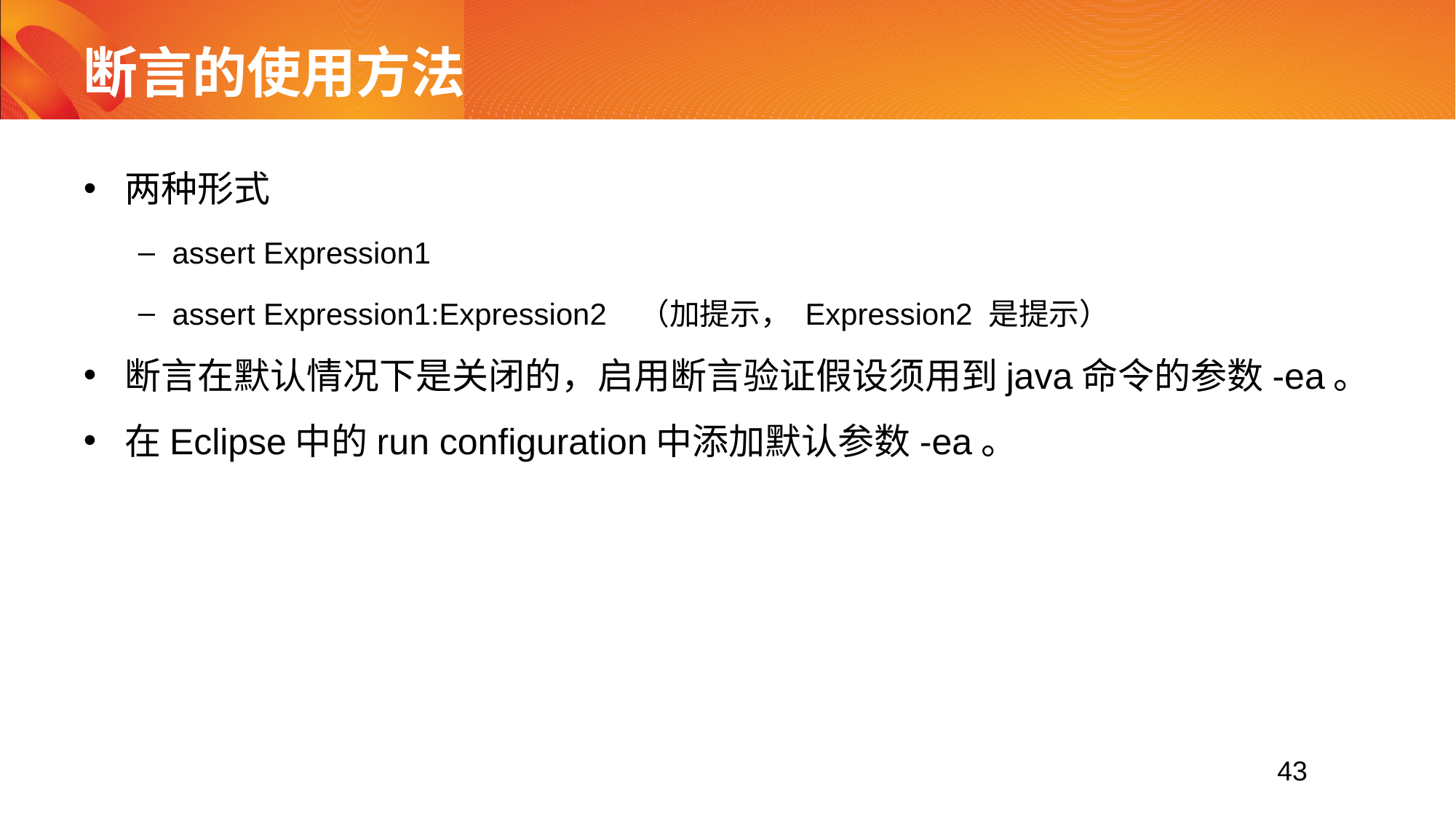

# 断言的使用方法
两种形式
assert Expression1
assert Expression1:Expression2   （加提示， Expression2 是提示）
断言在默认情况下是关闭的，启用断言验证假设须用到java命令的参数-ea。
在Eclipse中的run configuration中添加默认参数-ea。